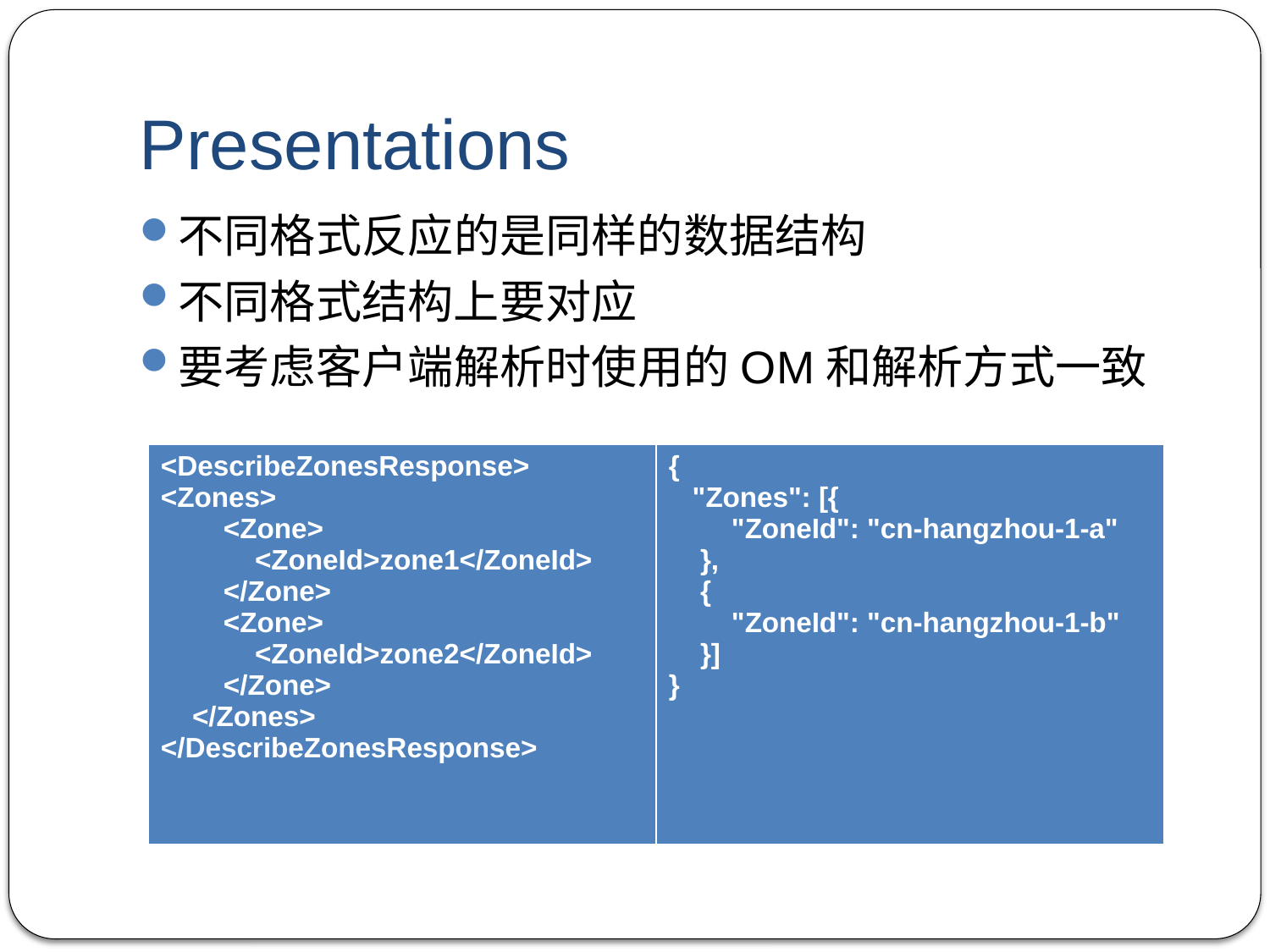

# Presentations
不同格式反应的是同样的数据结构
不同格式结构上要对应
要考虑客户端解析时使用的OM和解析方式一致
| <DescribeZonesResponse> <Zones> <Zone> <ZoneId>zone1</ZoneId> </Zone> <Zone> <ZoneId>zone2</ZoneId> </Zone> </Zones> </DescribeZonesResponse> | { "Zones": [{ "ZoneId": "cn-hangzhou-1-a" }, { "ZoneId": "cn-hangzhou-1-b" }] } |
| --- | --- |